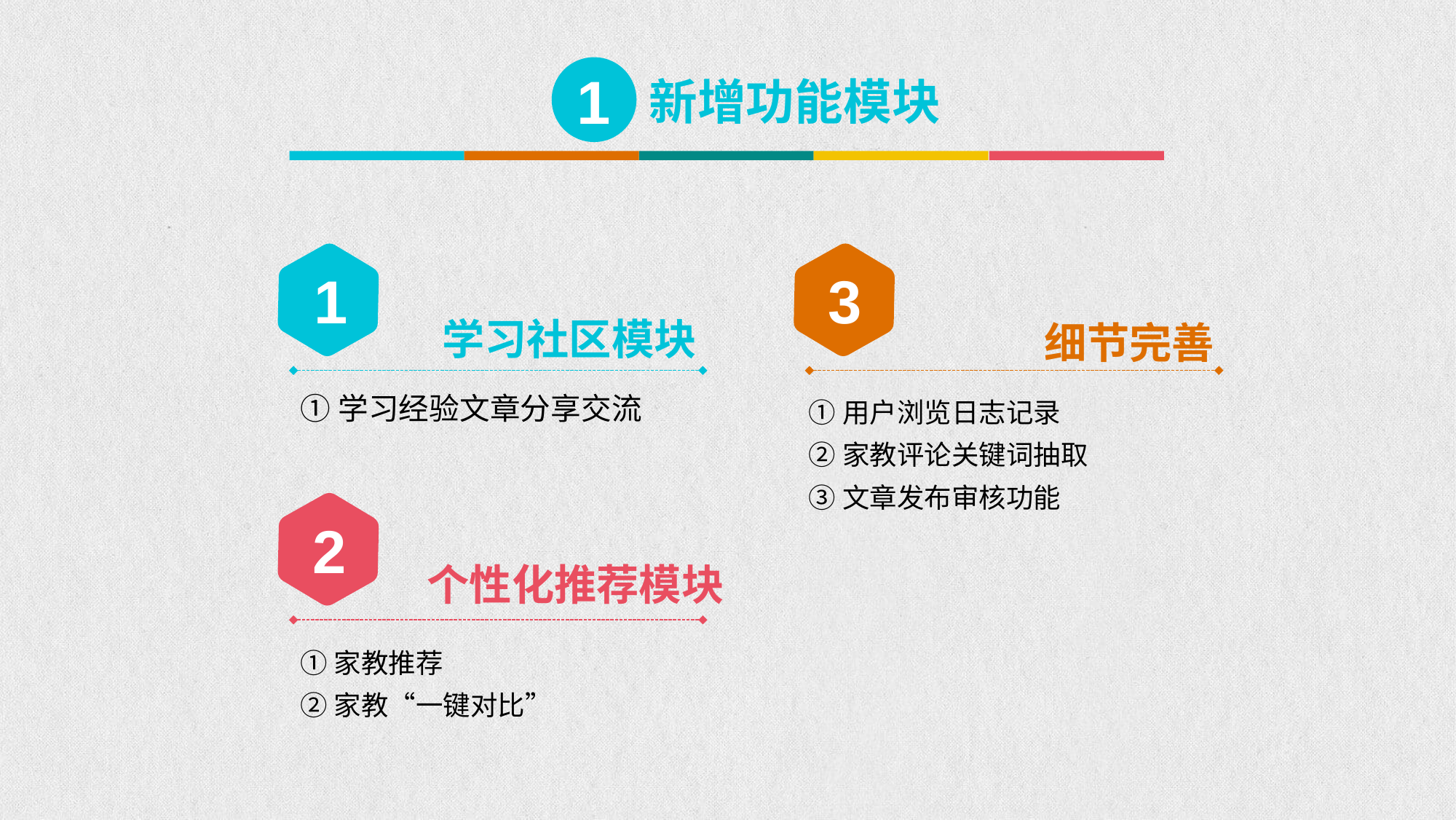

1
新增功能模块

1
3
学习社区模块
细节完善
①学习经验文章分享交流
①用户浏览日志记录
②家教评论关键词抽取
③文章发布审核功能

2
个性化推荐模块
①家教推荐
②家教“一键对比”